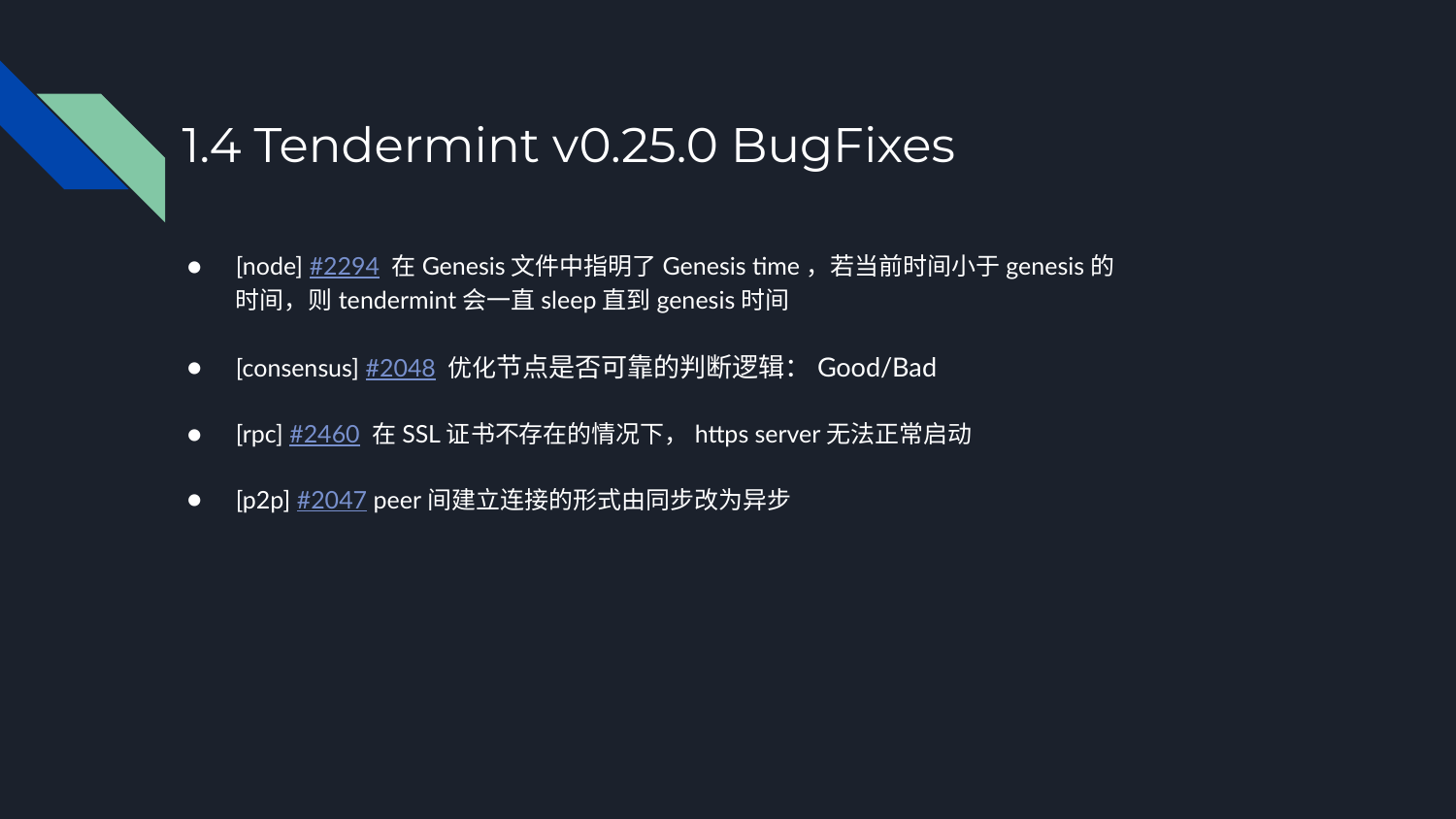

# 1.4 Tendermint v0.25.0 BugFixes
[node] #2294 在Genesis文件中指明了Genesis time，若当前时间小于genesis的时间，则tendermint会一直sleep直到genesis时间
[consensus] #2048 优化节点是否可靠的判断逻辑：Good/Bad
[rpc] #2460 在SSL证书不存在的情况下，https server无法正常启动
[p2p] #2047 peer间建立连接的形式由同步改为异步